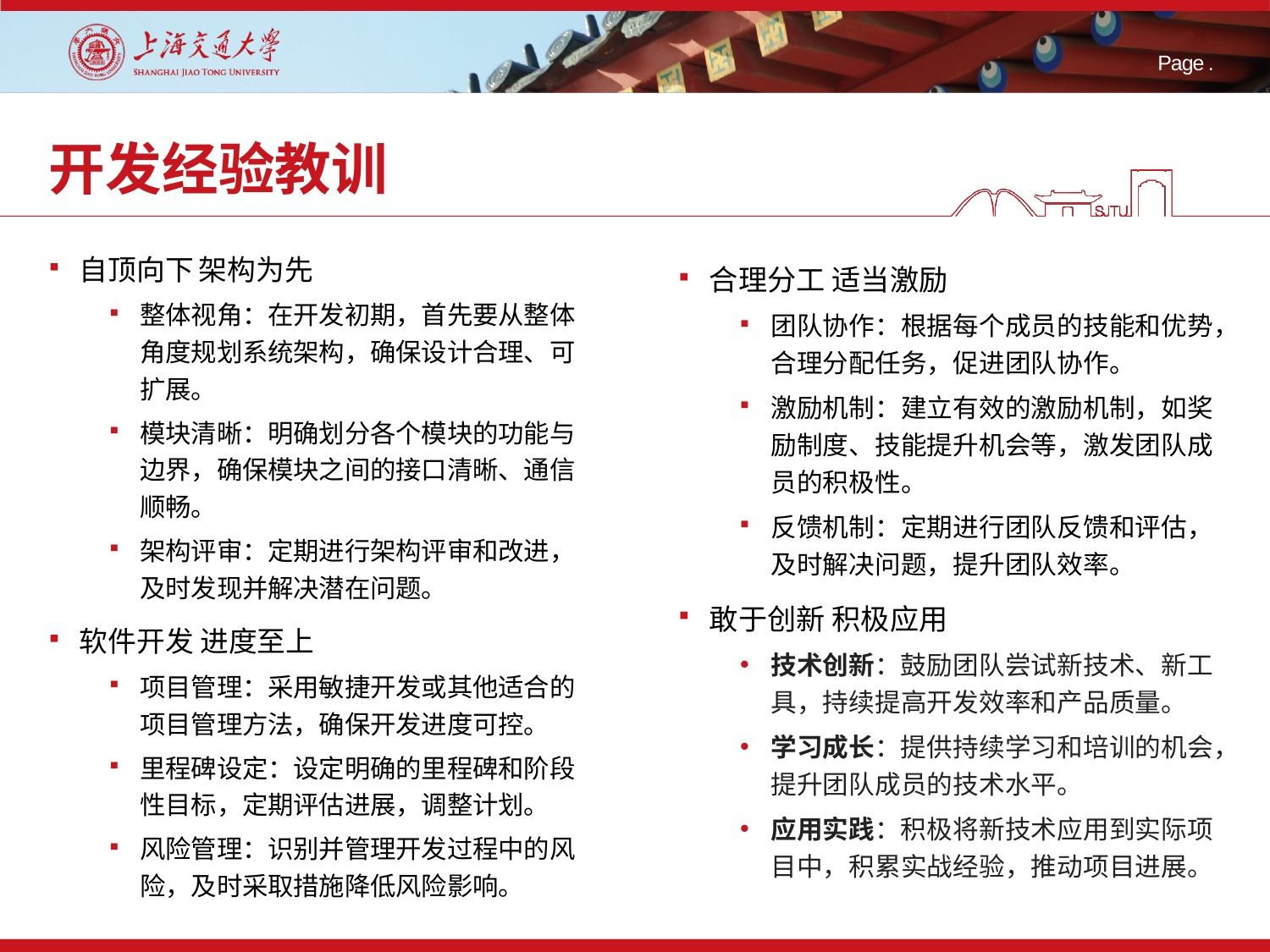

32
# 开发经验教训
自顶向下 架构为先
整体视角：在开发初期，首先要从整体角度规划系统架构，确保设计合理、可扩展。
模块清晰：明确划分各个模块的功能与边界，确保模块之间的接口清晰、通信顺畅。
架构评审：定期进行架构评审和改进，及时发现并解决潜在问题。
软件开发 进度至上
项目管理：采用敏捷开发或其他适合的项目管理方法，确保开发进度可控。
里程碑设定：设定明确的里程碑和阶段性目标，定期评估进展，调整计划。
风险管理：识别并管理开发过程中的风险，及时采取措施降低风险影响。

合理分工 适当激励
团队协作：根据每个成员的技能和优势，合理分配任务，促进团队协作。
激励机制：建立有效的激励机制，如奖励制度、技能提升机会等，激发团队成员的积极性。
反馈机制：定期进行团队反馈和评估，及时解决问题，提升团队效率。
敢于创新 积极应用
技术创新：鼓励团队尝试新技术、新工具，持续提高开发效率和产品质量。
学习成长：提供持续学习和培训的机会，提升团队成员的技术水平。
应用实践：积极将新技术应用到实际项目中，积累实战经验，推动项目进展。